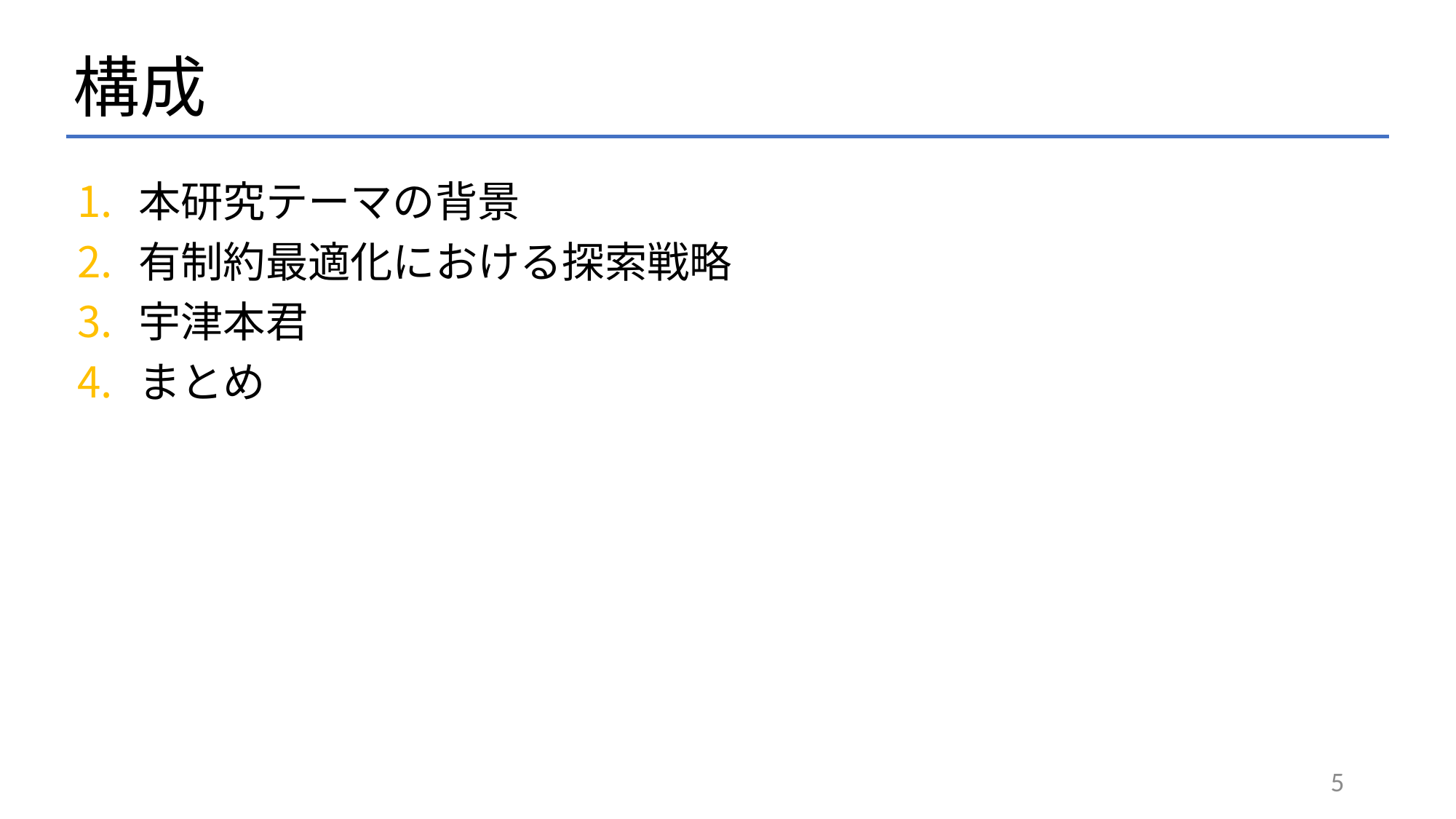

# 構成
本研究テーマの背景
有制約最適化における探索戦略
宇津本君
まとめ
5